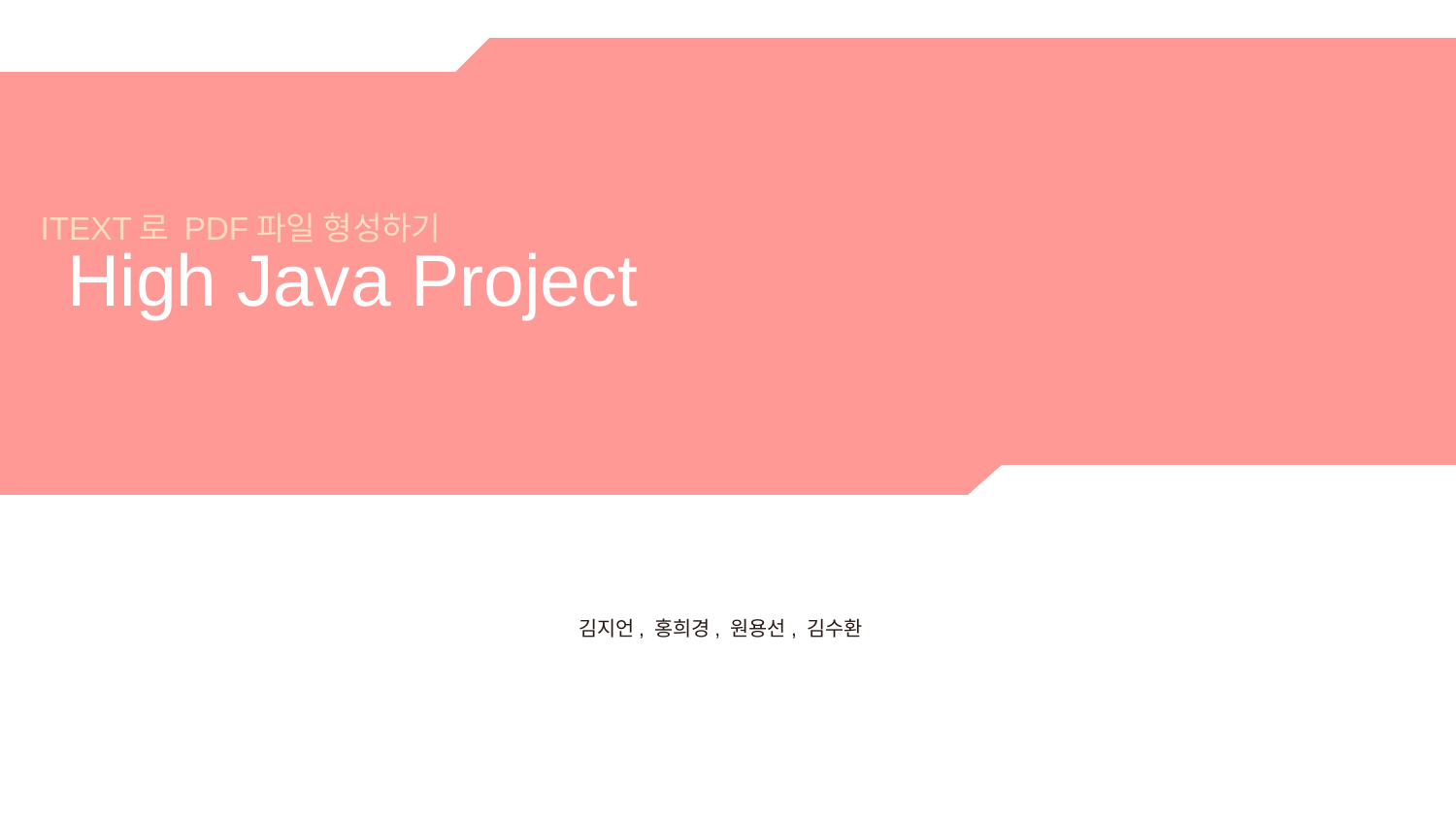

ITEXT로 PDF파일 형성하기
High Java Project
김지언, 홍희경, 원용선, 김수환